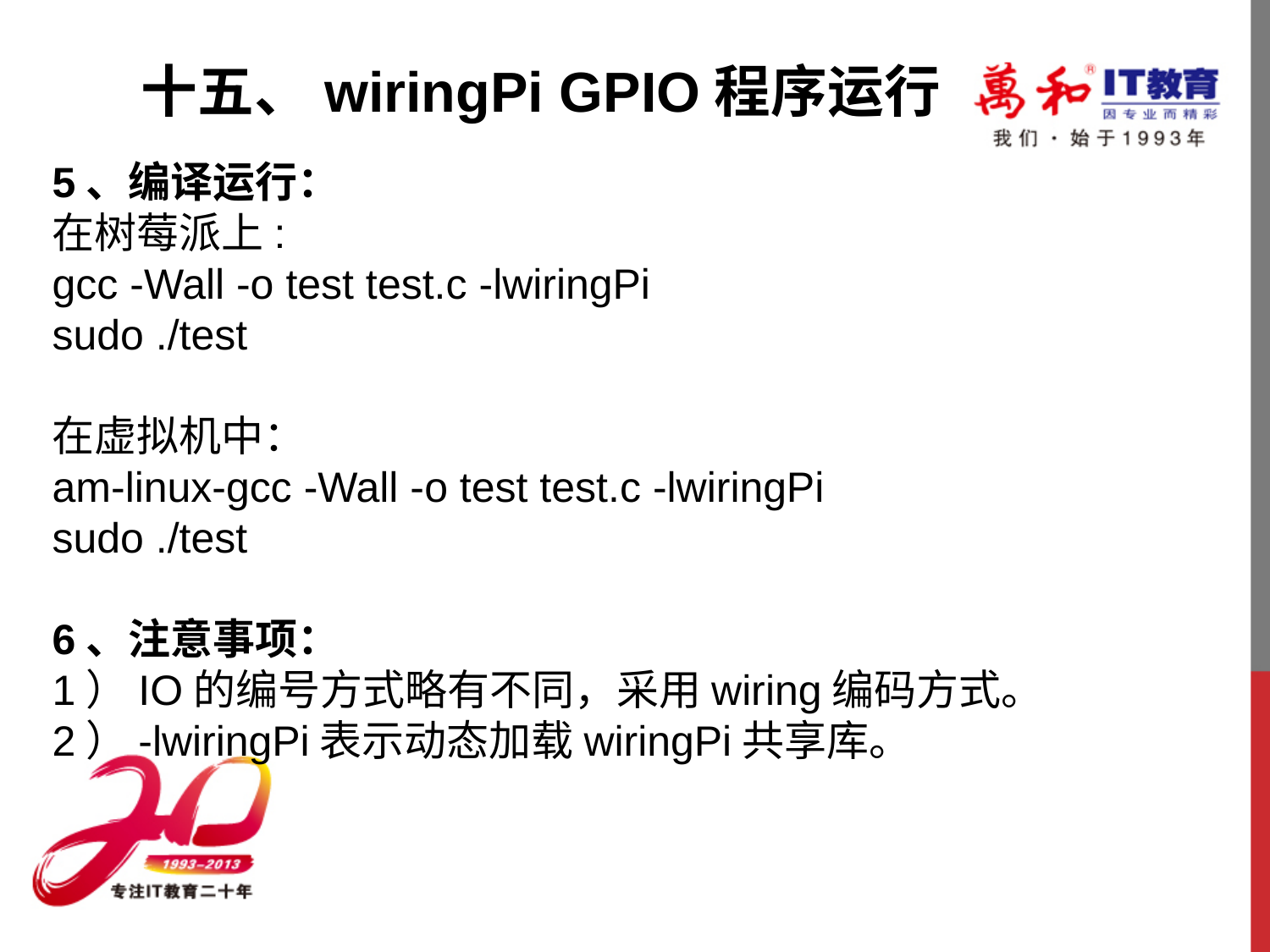

十五、wiringPi GPIO程序运行
5、编译运行：
在树莓派上:
gcc -Wall -o test test.c -lwiringPi 
sudo ./test
在虚拟机中：
am-linux-gcc -Wall -o test test.c -lwiringPi 
sudo ./test
6、注意事项：
1）IO的编号方式略有不同，采用wiring编码方式。
2）-lwiringPi表示动态加载wiringPi共享库。